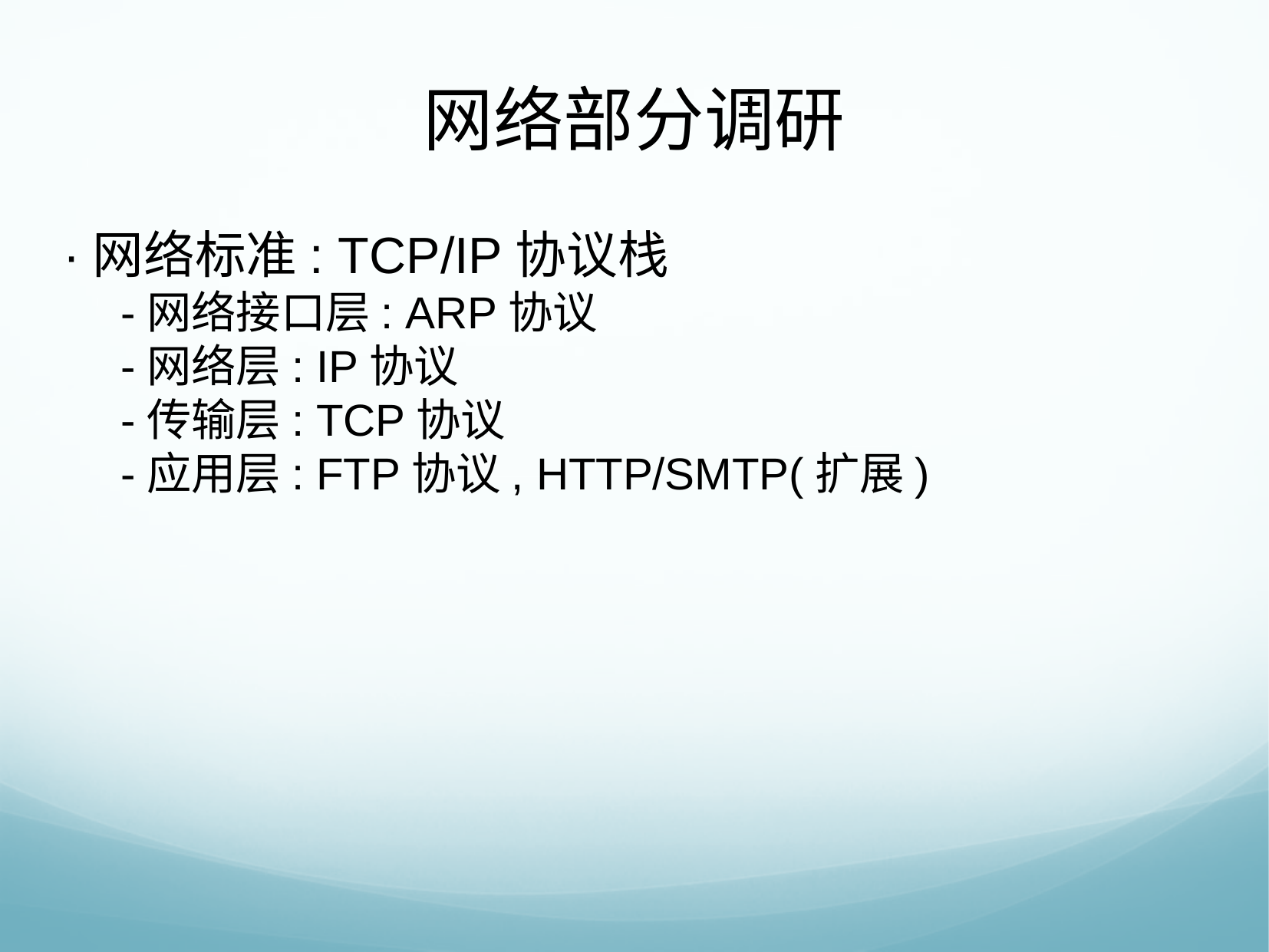

网络部分调研
·网络标准: TCP/IP协议栈
-网络接口层: ARP协议
-网络层: IP协议
-传输层: TCP协议
-应用层: FTP协议, HTTP/SMTP(扩展)